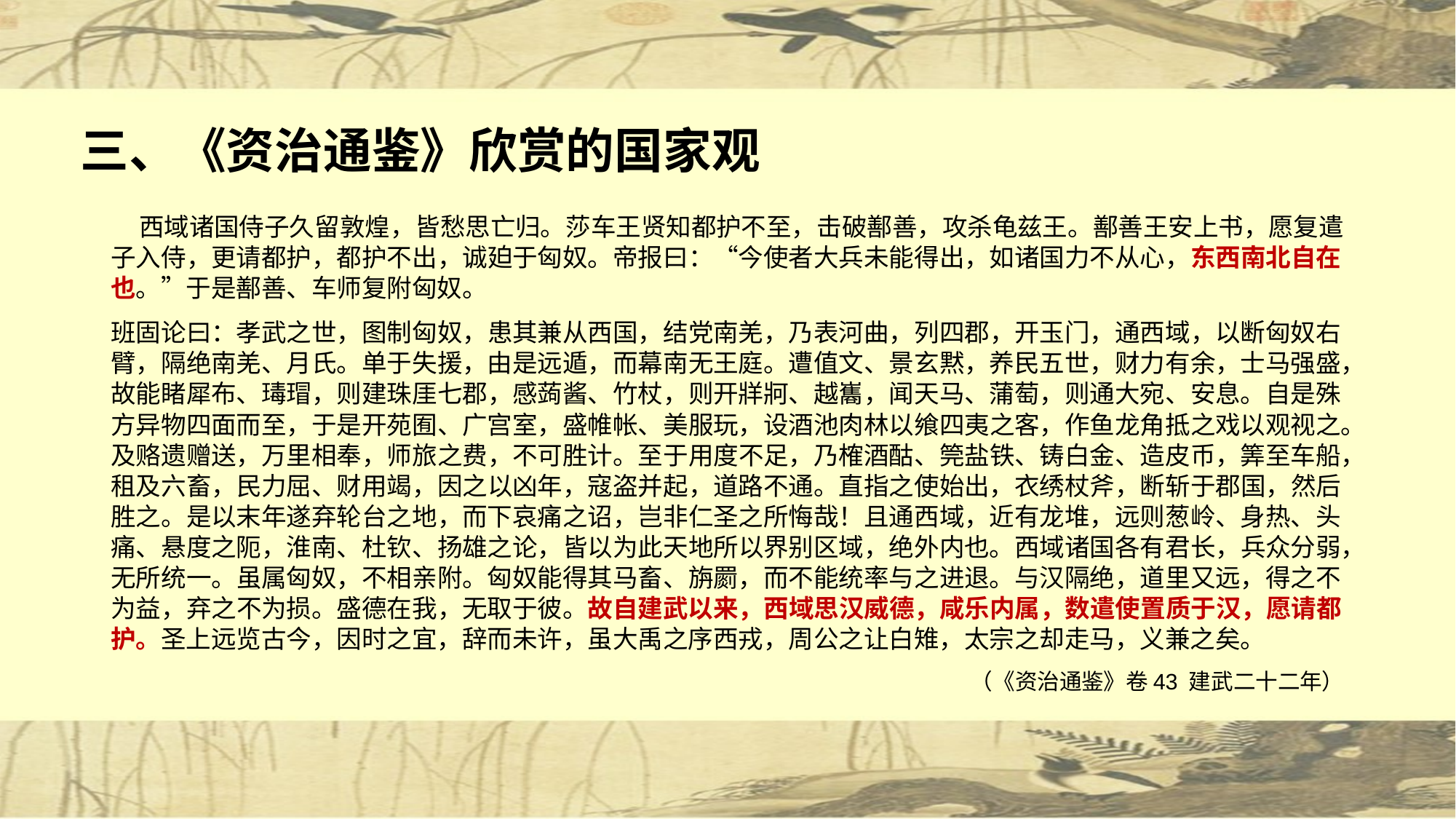

三、《资治通鉴》欣赏的国家观
    西域诸国侍子久留敦煌，皆愁思亡归。莎车王贤知都护不至，击破鄯善，攻杀龟兹王。鄯善王安上书，愿复遣子入侍，更请都护，都护不出，诚廹于匈奴。帝报曰：“今使者大兵未能得出，如诸国力不从心，东西南北自在也。”于是鄯善、车师复附匈奴。
班固论曰：孝武之世，图制匈奴，患其兼从西国，结党南羌，乃表河曲，列四郡，开玉门，通西域，以断匈奴右臂，隔绝南羌、月氏。单于失援，由是远遁，而幕南无王庭。遭值文、景玄黙，养民五世，财力有余，士马强盛，故能睹犀布、瑇瑁，则建珠厓七郡，感蒟酱、竹杖，则开牂牁、越巂，闻天马、蒲萄，则通大宛、安息。自是殊方异物四面而至，于是开苑囿、广宫室，盛帷帐、美服玩，设酒池肉林以飨四夷之客，作鱼龙角抵之戏以观视之。及赂遗赠送，万里相奉，师旅之费，不可胜计。至于用度不足，乃榷酒酤、筦盐铁、铸白金、造皮币，筭至车船，租及六畜，民力屈、财用竭，因之以凶年，寇盗并起，道路不通。直指之使始出，衣绣杖斧，断斩于郡国，然后胜之。是以末年遂弃轮台之地，而下哀痛之诏，岂非仁圣之所悔哉！且通西域，近有龙堆，远则葱岭、身热、头痛、悬度之阨，淮南、杜钦、扬雄之论，皆以为此天地所以界别区域，绝外内也。西域诸国各有君长，兵众分弱，无所统一。虽属匈奴，不相亲附。匈奴能得其马畜、旃罽，而不能统率与之进退。与汉隔绝，道里又远，得之不为益，弃之不为损。盛德在我，无取于彼。故自建武以来，西域思汉威德，咸乐内属，数遣使置质于汉，愿请都护。圣上远览古今，因时之宜，辞而未许，虽大禹之序西戎，周公之让白雉，太宗之却走马，义兼之矣。
（《资治通鉴》卷43 建武二十二年）